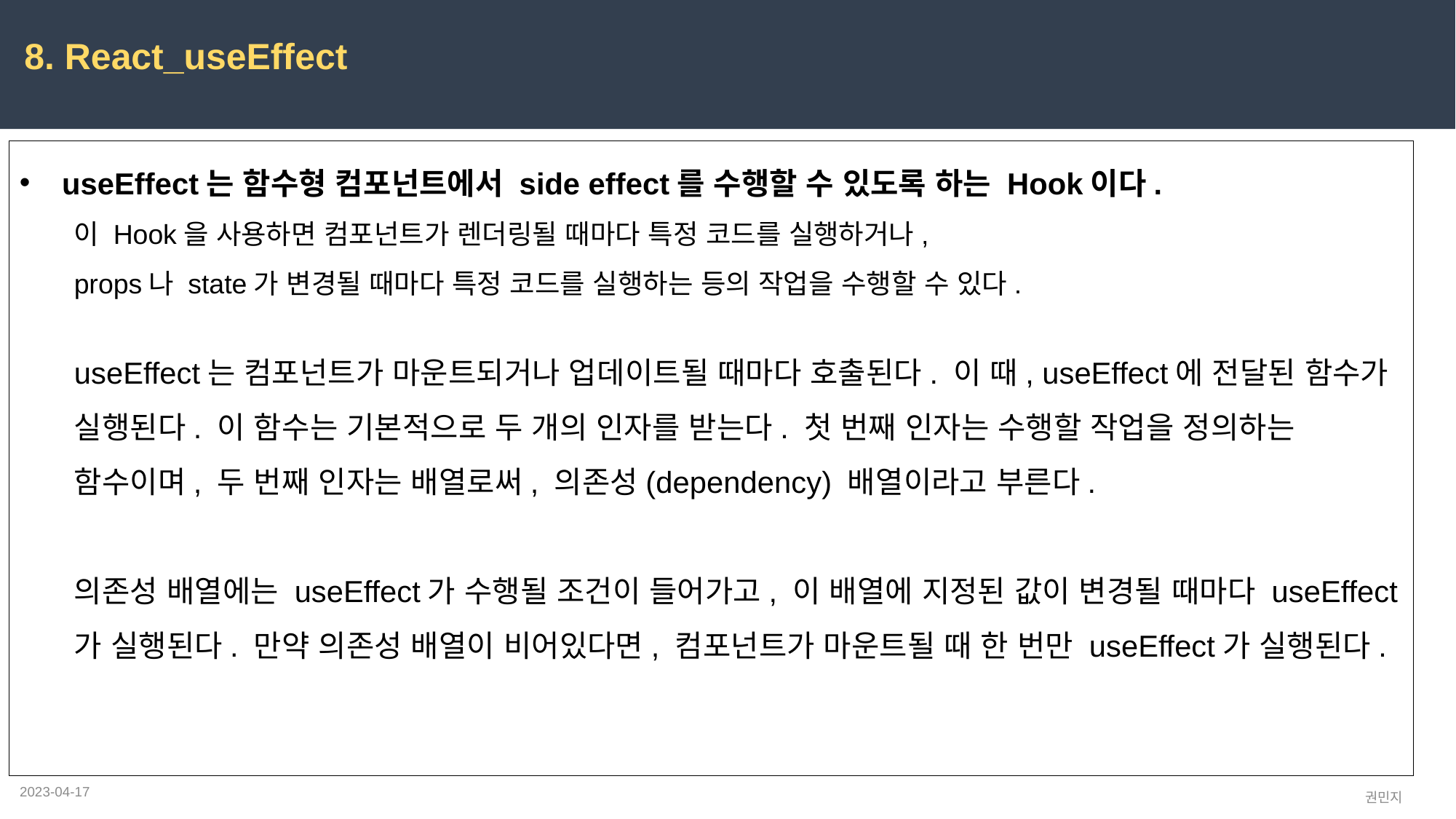

8. React_useEffect
 useEffect는 함수형 컴포넌트에서 side effect를 수행할 수 있도록 하는 Hook이다.
이 Hook을 사용하면 컴포넌트가 렌더링될 때마다 특정 코드를 실행하거나,
props나 state가 변경될 때마다 특정 코드를 실행하는 등의 작업을 수행할 수 있다.

useEffect는 컴포넌트가 마운트되거나 업데이트될 때마다 호출된다. 이 때, useEffect에 전달된 함수가 실행된다. 이 함수는 기본적으로 두 개의 인자를 받는다. 첫 번째 인자는 수행할 작업을 정의하는 함수이며, 두 번째 인자는 배열로써, 의존성(dependency) 배열이라고 부른다.

의존성 배열에는 useEffect가 수행될 조건이 들어가고, 이 배열에 지정된 값이 변경될 때마다 useEffect가 실행된다. 만약 의존성 배열이 비어있다면, 컴포넌트가 마운트될 때 한 번만 useEffect가 실행된다.
2023-04-17
권민지